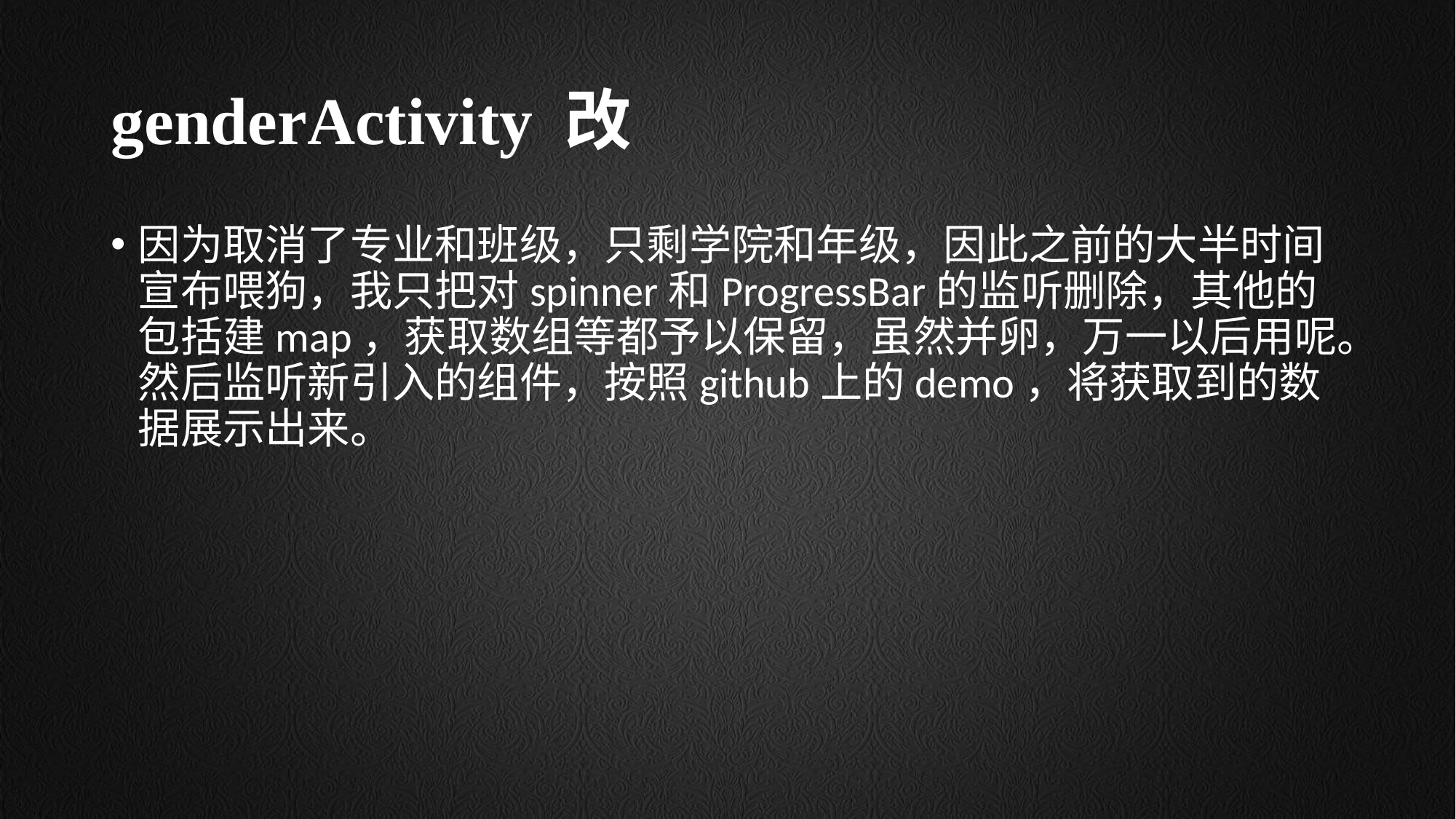

# genderActivity 改
因为取消了专业和班级，只剩学院和年级，因此之前的大半时间宣布喂狗，我只把对spinner和ProgressBar的监听删除，其他的包括建map，获取数组等都予以保留，虽然并卵，万一以后用呢。然后监听新引入的组件，按照github上的demo，将获取到的数据展示出来。